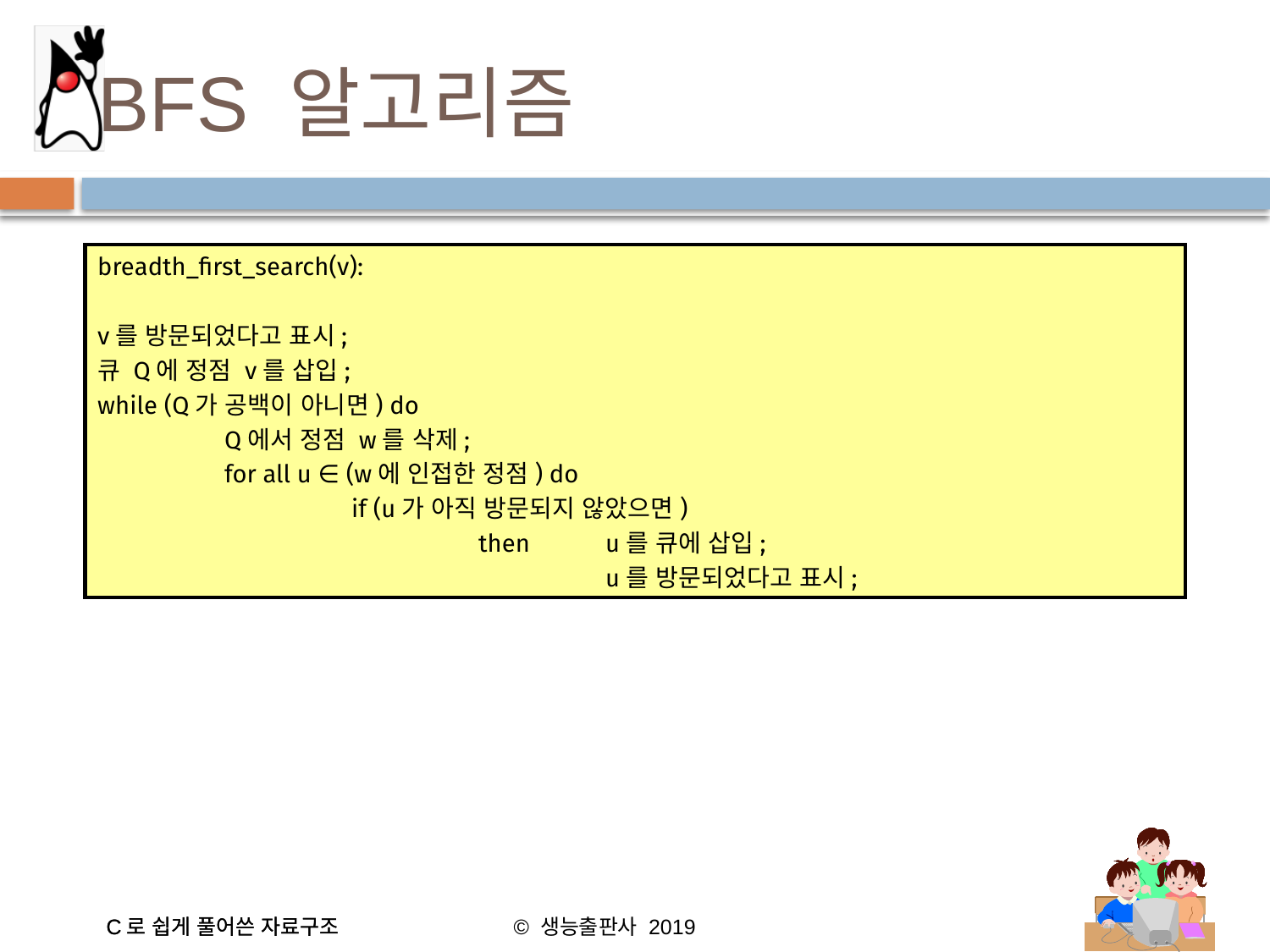

# BFS 알고리즘
breadth_first_search(v):

v를 방문되었다고 표시;
큐 Q에 정점 v를 삽입;
while (Q가 공백이 아니면) do
	Q에서 정점 w를 삭제;
	for all u ∈ (w에 인접한 정점) do
		if (u가 아직 방문되지 않았으면)
			then 	u를 큐에 삽입;
				u를 방문되었다고 표시;